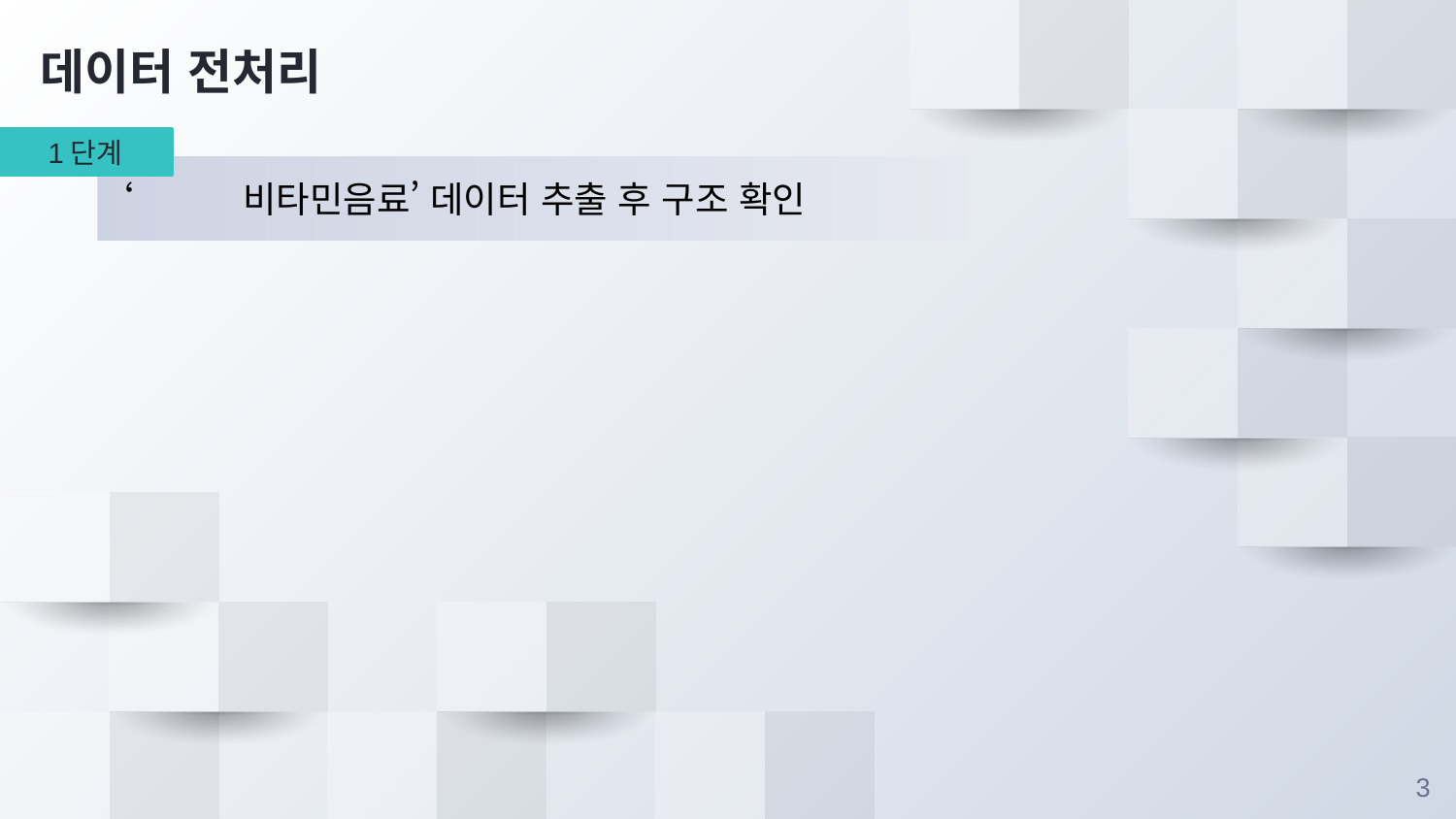

데이터 전처리
1단계
‘	비타민음료’ 데이터 추출 후 구조 확인
3